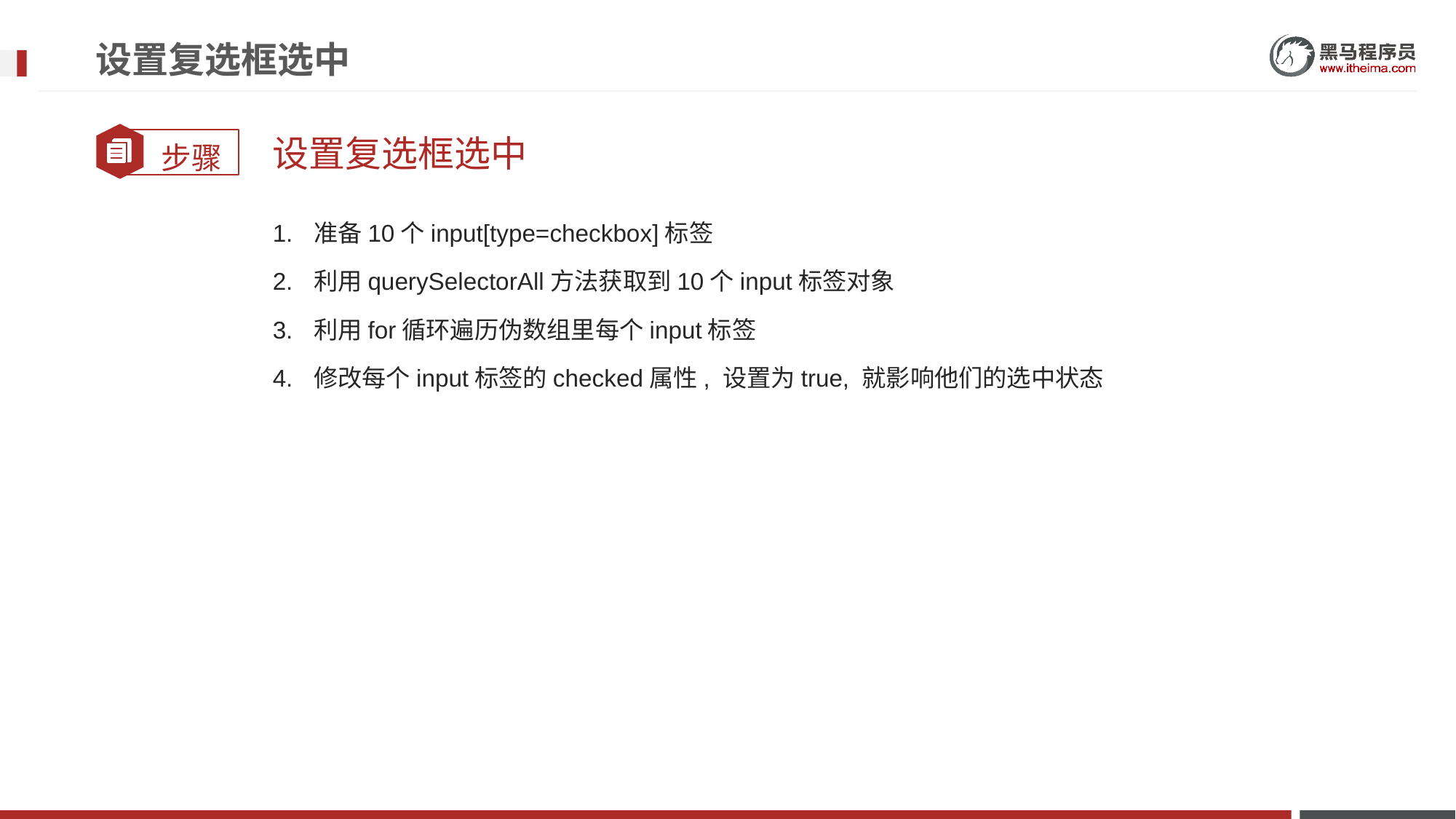

# 设置复选框选中
设置复选框选中
准备10个input[type=checkbox]标签
利用querySelectorAll方法获取到10个input标签对象
利用for循环遍历伪数组里每个input标签
修改每个input标签的checked属性, 设置为true, 就影响他们的选中状态